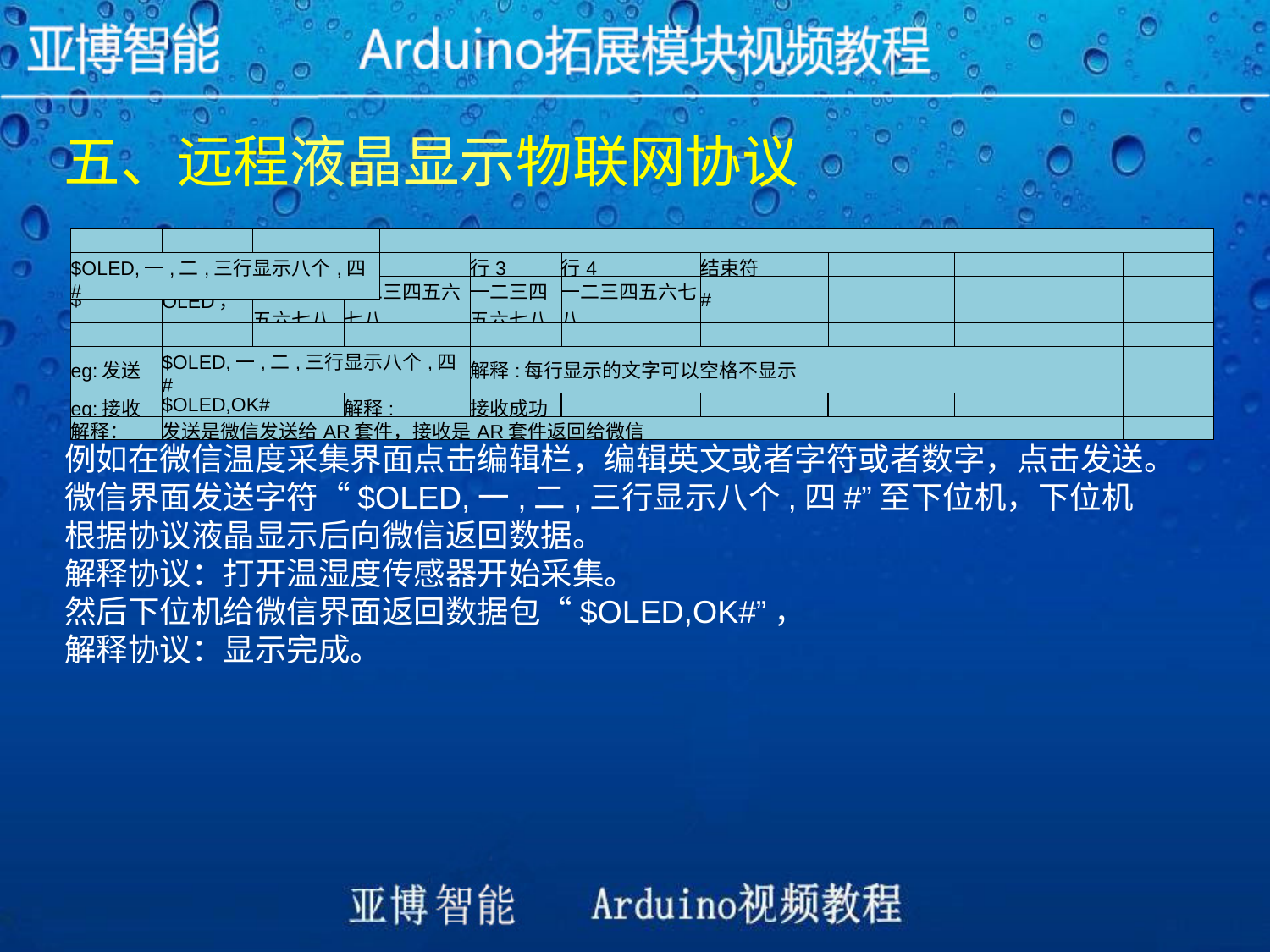

五、远程液晶显示物联网协议
| 13、远程液晶显示 |  |  |  |  |  |  |  |  |  |
| --- | --- | --- | --- | --- | --- | --- | --- | --- | --- |
| 包头 | 命令字 | 行1 | 行2 | 行3 | 行4 | 结束符 |  |  |  |
| $ | OLED， | 一二三四五六七八 | 一二三四五六七八 | 一二三四五六七八 | 一二三四五六七八 | # |  |  |  |
|  |  |  |  |  |  |  |  |  |  |
| eg:发送 | $OLED,一,二,三行显示八个,四# |  |  | 解释:每行显示的文字可以空格不显示 |  |  |  |  |  |
| eg:接收 | $OLED,OK# |  | 解释: | 接收成功 |  |  |  |  |  |
| 解释： | 发送是微信发送给AR套件，接收是AR套件返回给微信 |  |  |  |  |  |  |  |  |
|  |  |  |
| --- | --- | --- |
| $OLED,一,二,三行显示八个,四# |  |  |
例如在微信温度采集界面点击编辑栏，编辑英文或者字符或者数字，点击发送。微信界面发送字符“$OLED,一,二,三行显示八个,四#”至下位机，下位机根据协议液晶显示后向微信返回数据。
解释协议：打开温湿度传感器开始采集。
然后下位机给微信界面返回数据包“$OLED,OK#”，
解释协议：显示完成。